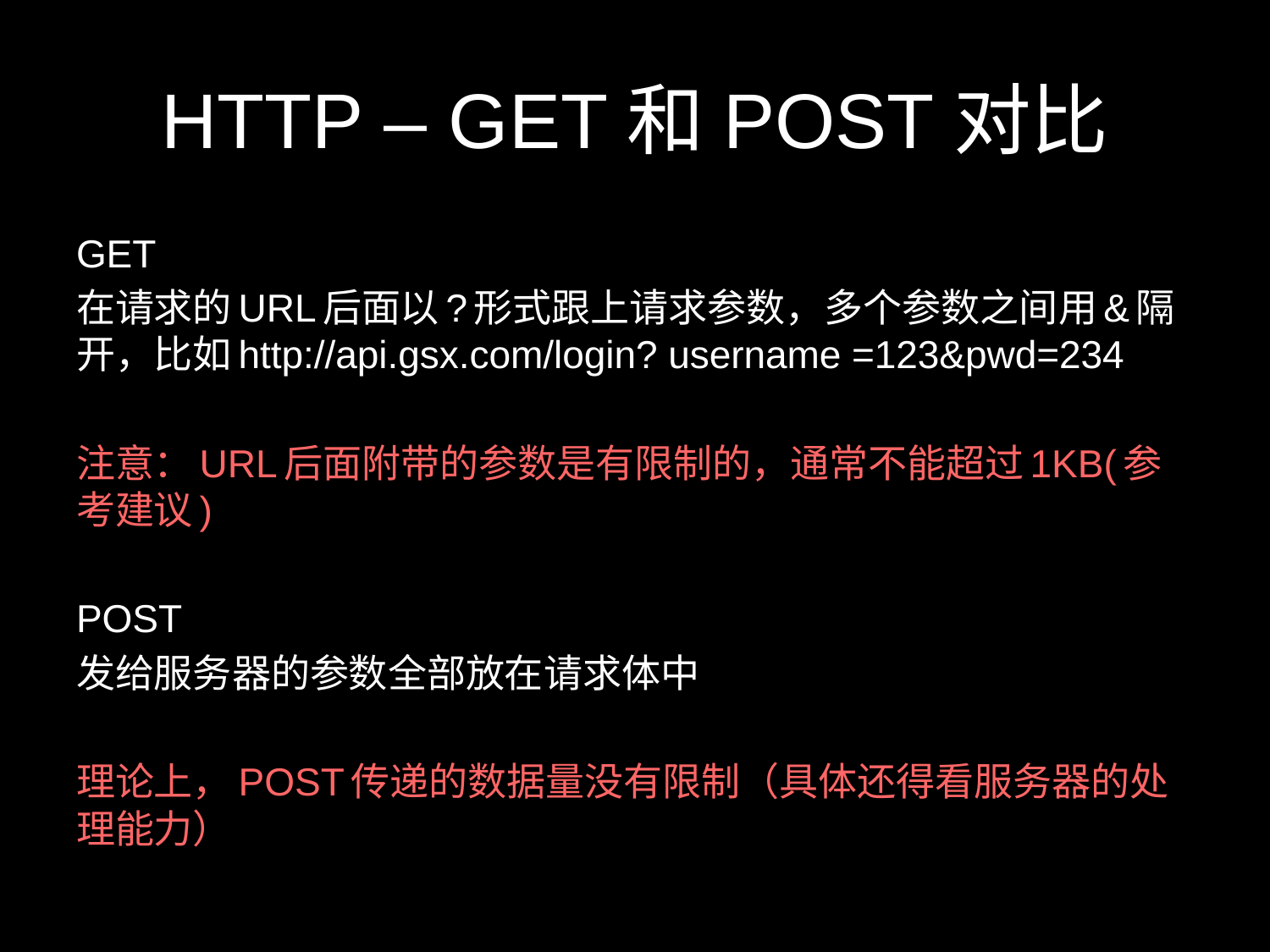

# HTTP – GET和POST对比
GET
在请求的URL后面以?形式跟上请求参数，多个参数之间用&隔开，比如http://api.gsx.com/login? username =123&pwd=234

注意：URL后面附带的参数是有限制的，通常不能超过1KB(参考建议)

POST
发给服务器的参数全部放在请求体中

理论上，POST传递的数据量没有限制（具体还得看服务器的处理能力）